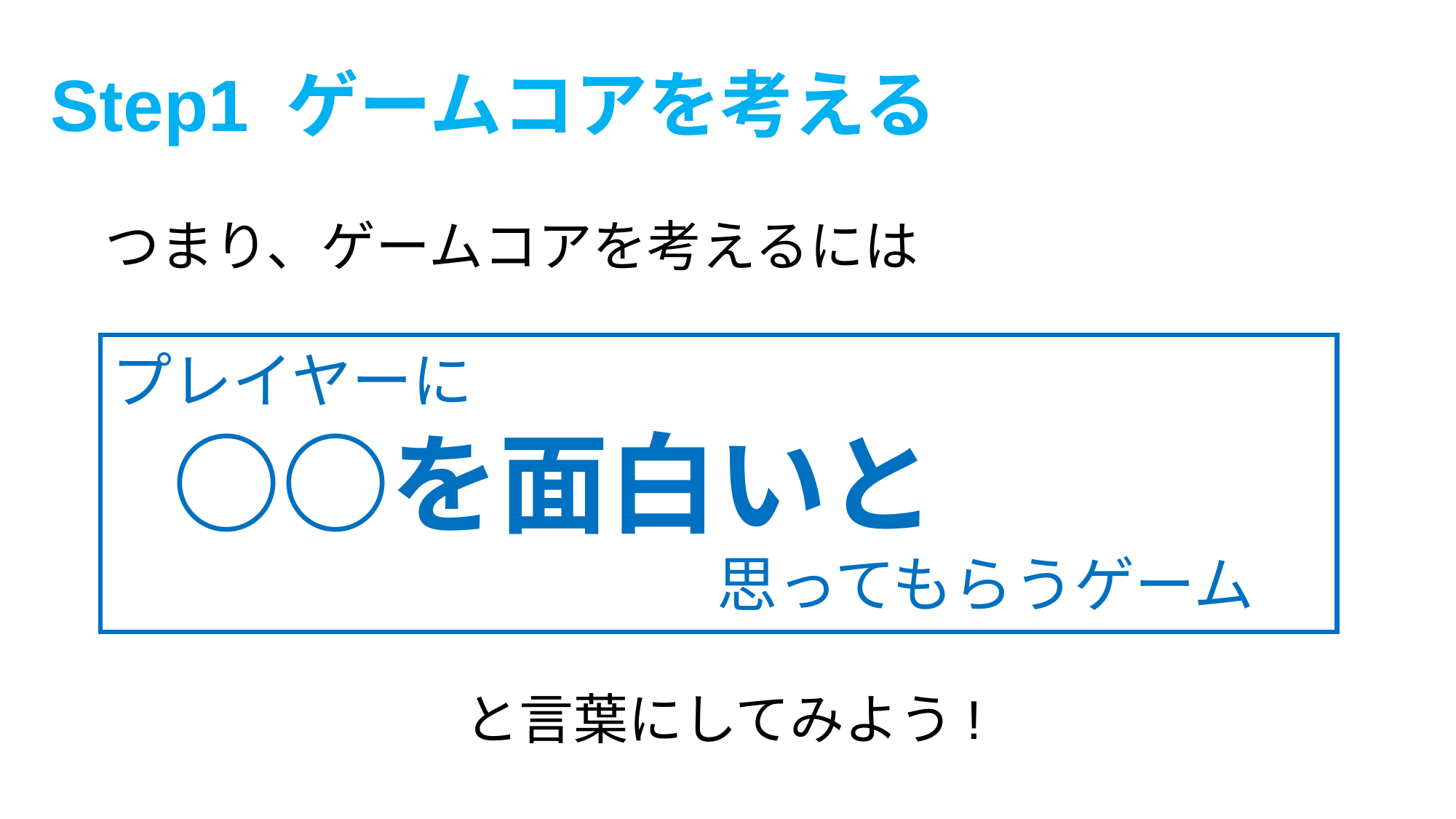

Step1 ゲームコアを考える

　つまり、ゲームコアを考えるには

　プレイヤーに
　　○○を面白いと
　　　　　　　　　　　思ってもらうゲーム

と言葉にしてみよう!